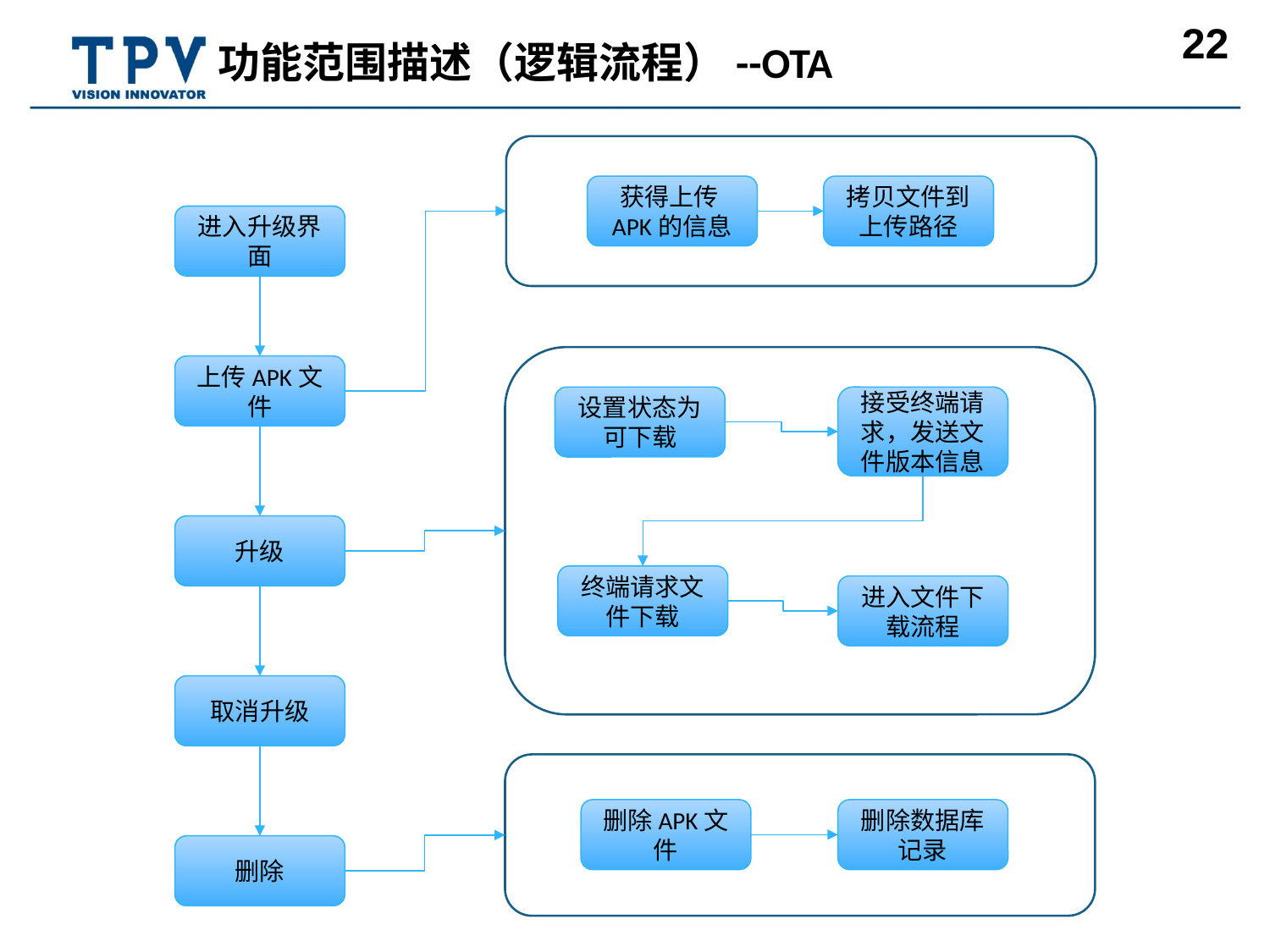

# 功能范围描述（逻辑流程）--OTA

获得上传APK的信息
拷贝文件到上传路径
进入升级界面

上传APK文件
设置状态为可下载
接受终端请求，发送文件版本信息
升级
终端请求文件下载
进入文件下载流程
取消升级

删除APK文件
删除数据库记录
删除